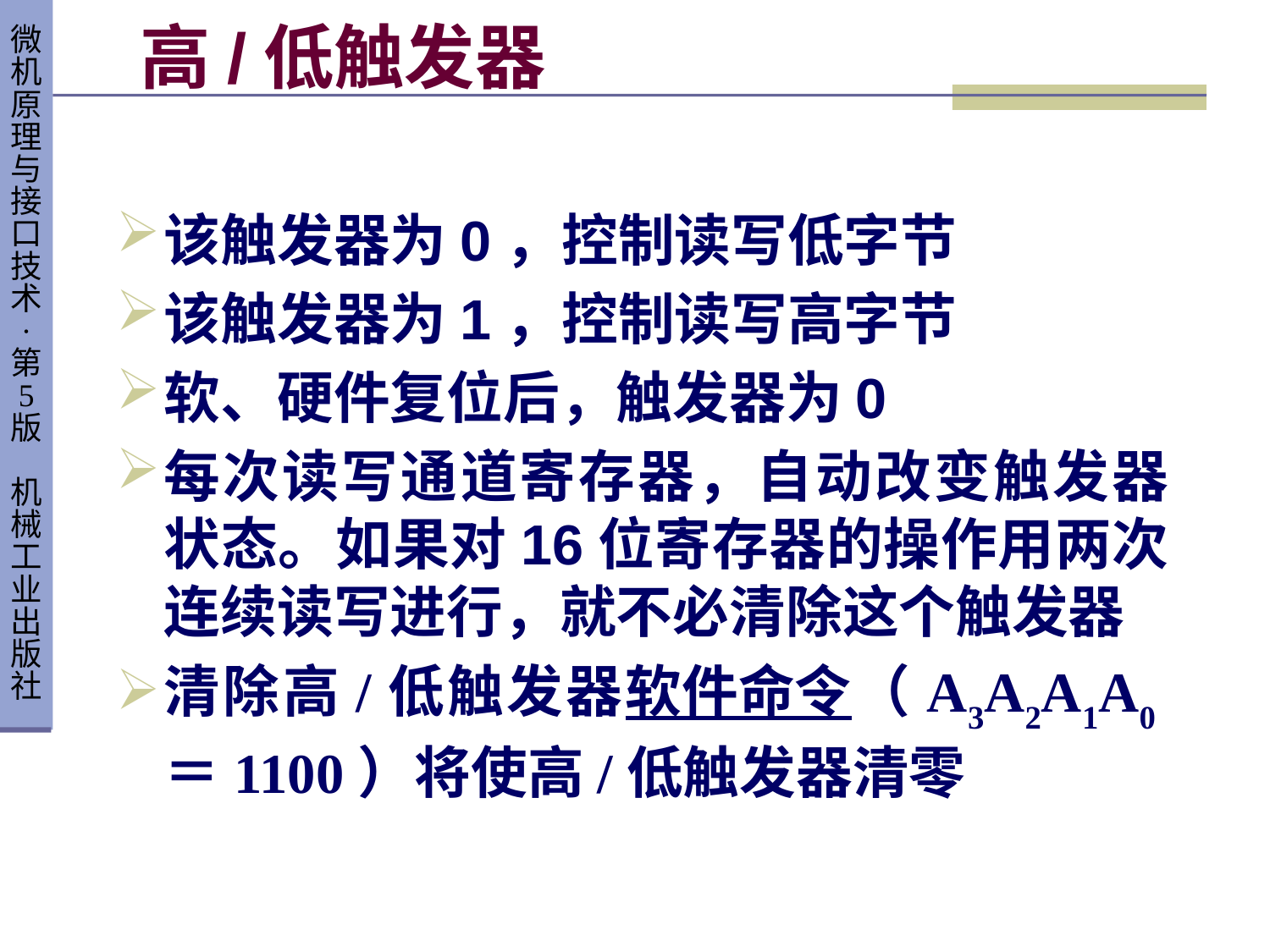

# 高/低触发器
该触发器为0，控制读写低字节
该触发器为1，控制读写高字节
软、硬件复位后，触发器为0
每次读写通道寄存器，自动改变触发器状态。如果对16位寄存器的操作用两次连续读写进行，就不必清除这个触发器
清除高/低触发器软件命令（A3A2A1A0＝1100）将使高/低触发器清零